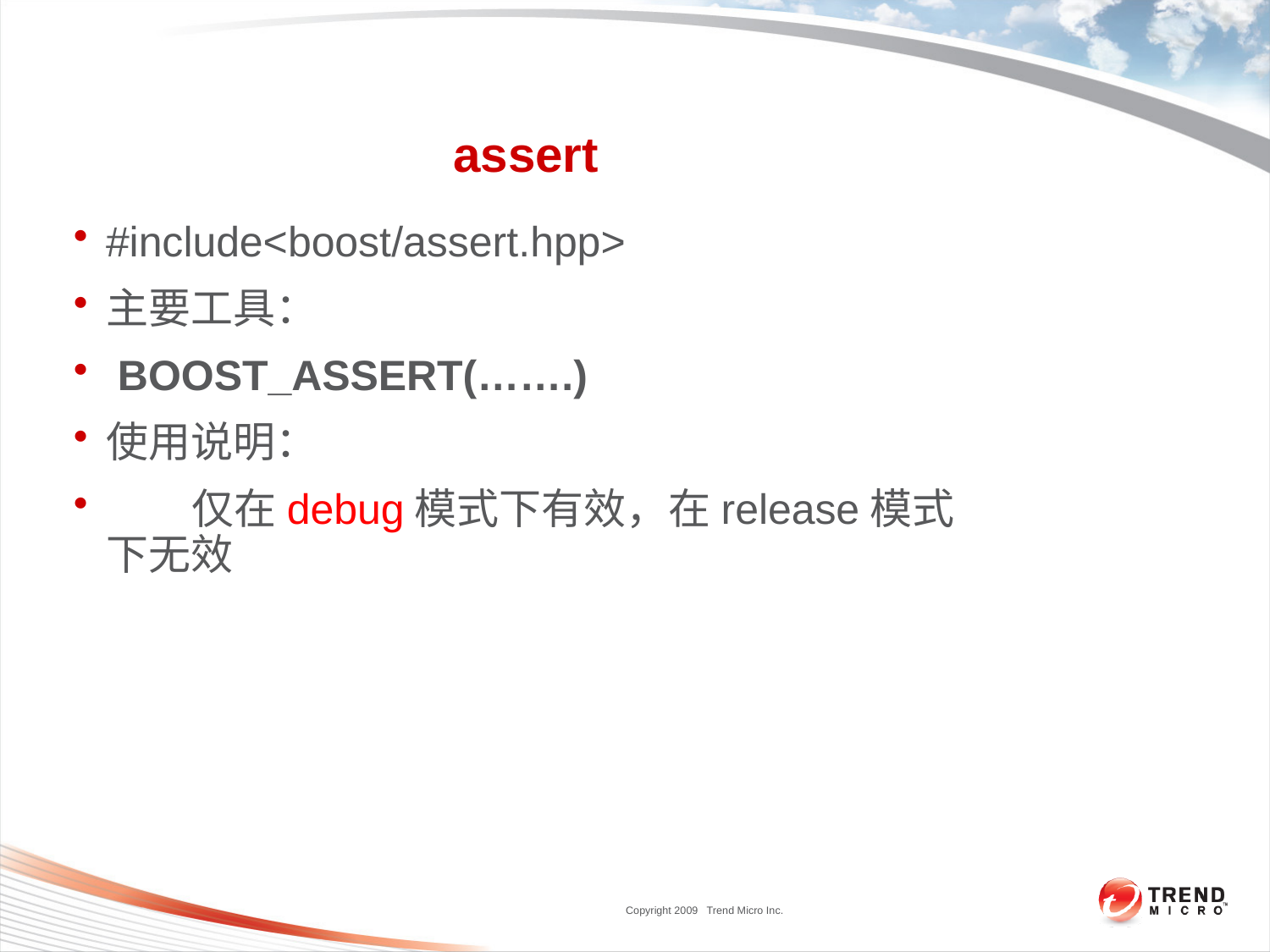

# assert
#include<boost/assert.hpp>
主要工具：
 BOOST_ASSERT(…….)
使用说明：
        仅在debug模式下有效，在release模式下无效